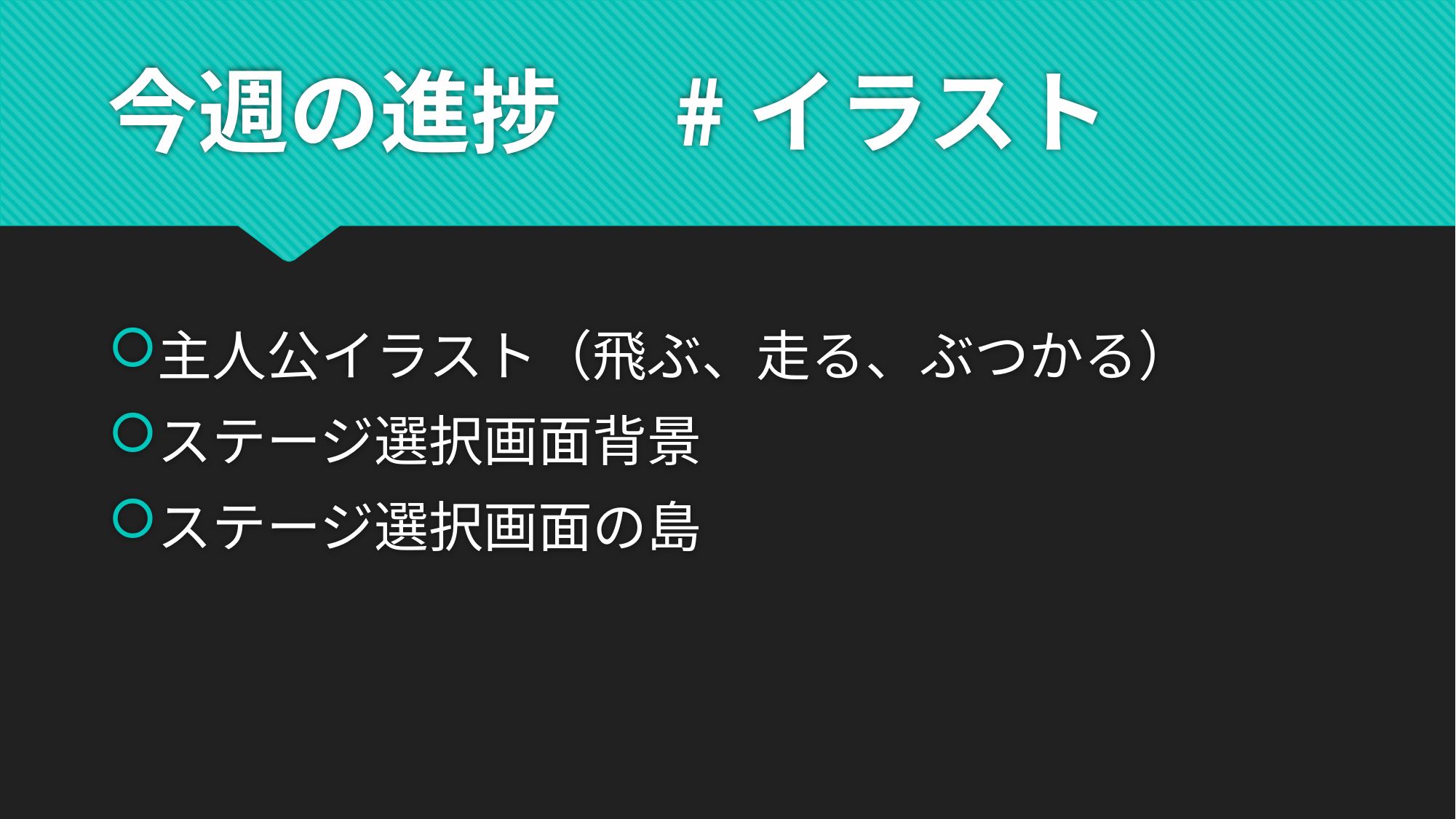

# 今週の進捗　#イラスト
主人公イラスト（飛ぶ、走る、ぶつかる）
ステージ選択画面背景
ステージ選択画面の島